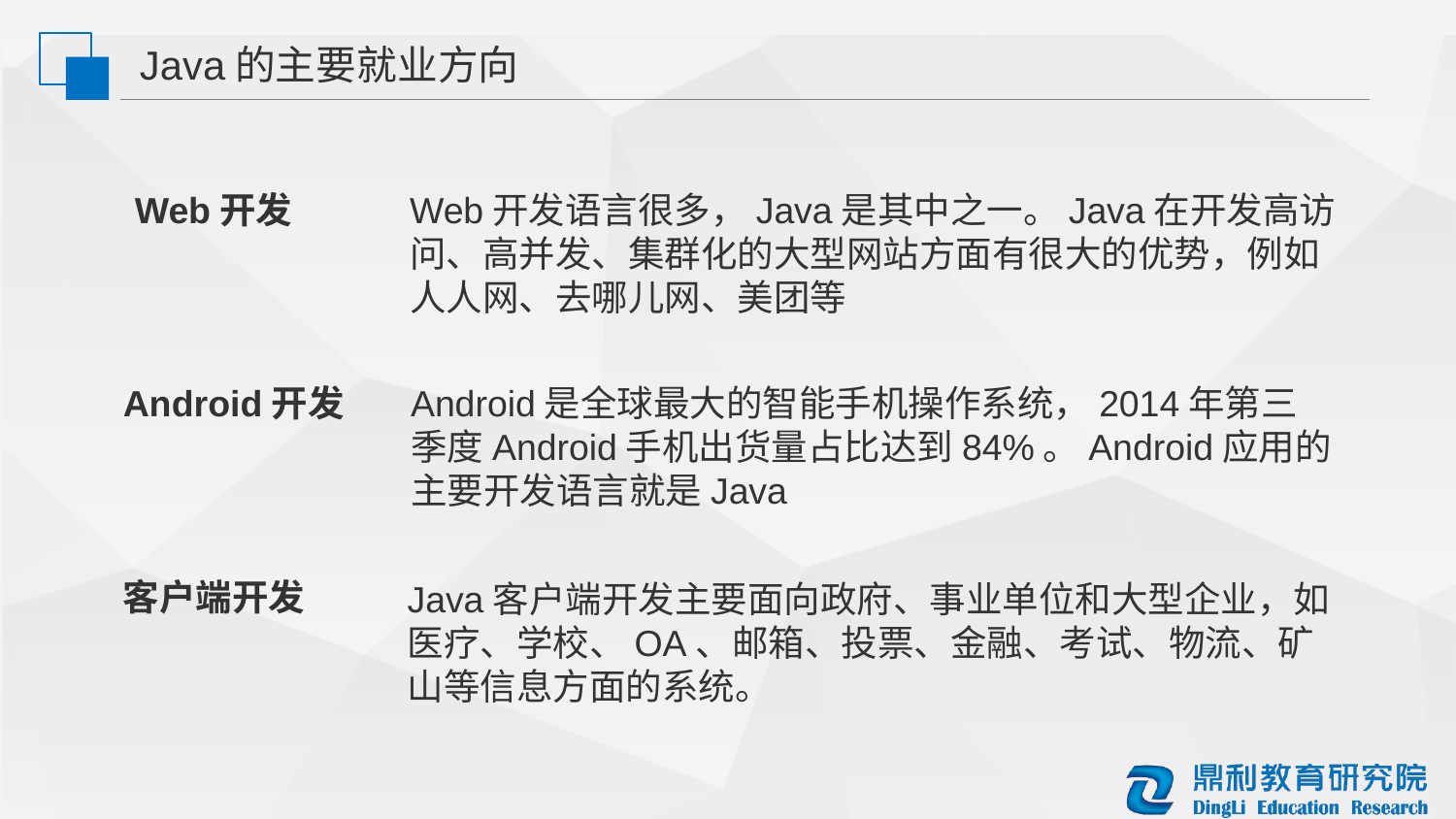

Java的主要就业方向
Web开发
Web开发语言很多，Java是其中之一。Java在开发高访问、高并发、集群化的大型网站方面有很大的优势，例如人人网、去哪儿网、美团等
Android开发
Android是全球最大的智能手机操作系统，2014年第三季度Android手机出货量占比达到84%。Android应用的主要开发语言就是Java
客户端开发
Java客户端开发主要面向政府、事业单位和大型企业，如医疗、学校、OA、邮箱、投票、金融、考试、物流、矿山等信息方面的系统。